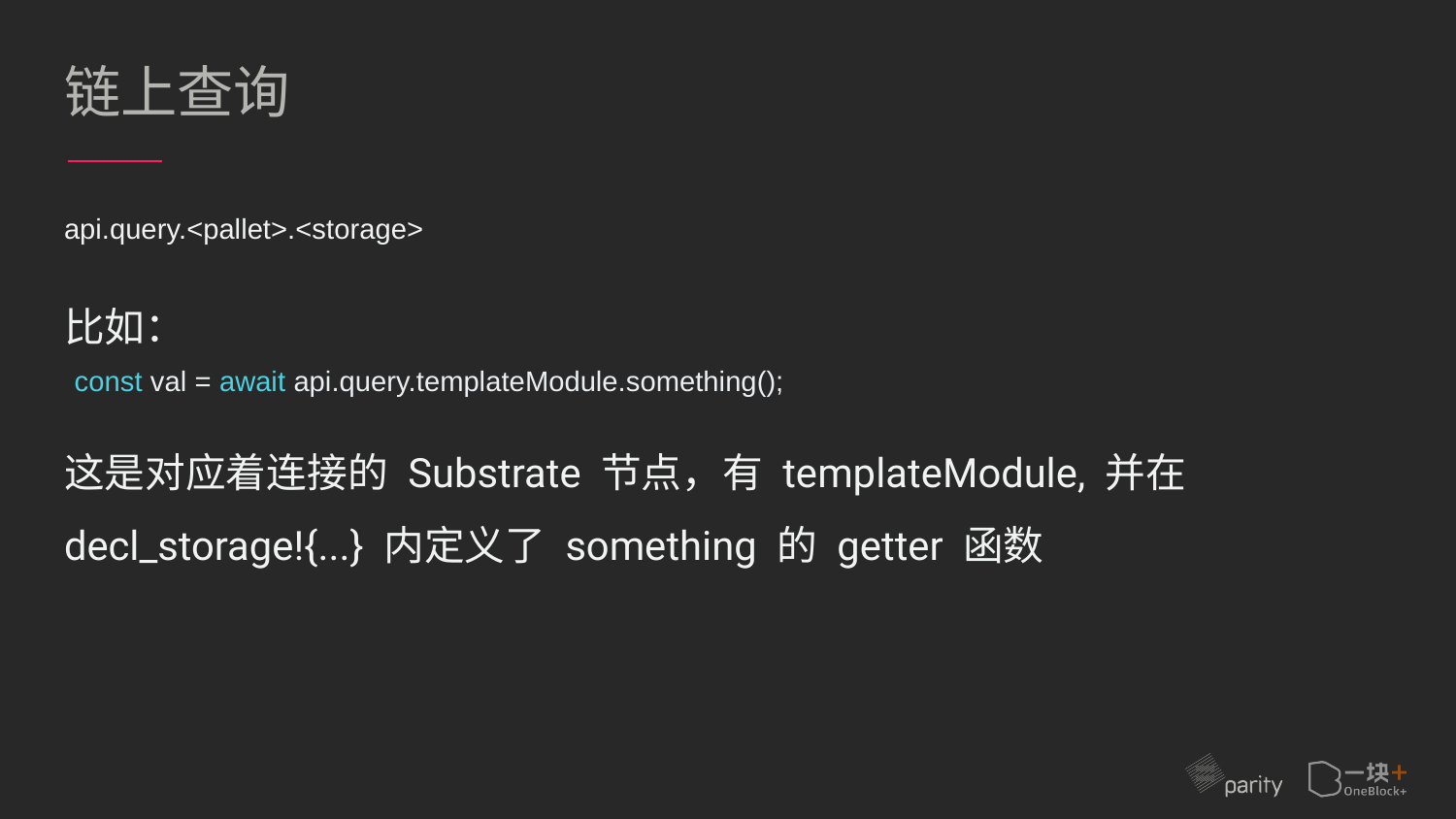

# 链上查询
api.query.<pallet>.<storage>
比如：
这是对应着连接的 Substrate 节点，有 templateModule, 并在 decl_storage!{...} 内定义了 something 的 getter 函数
const val = await api.query.templateModule.something();